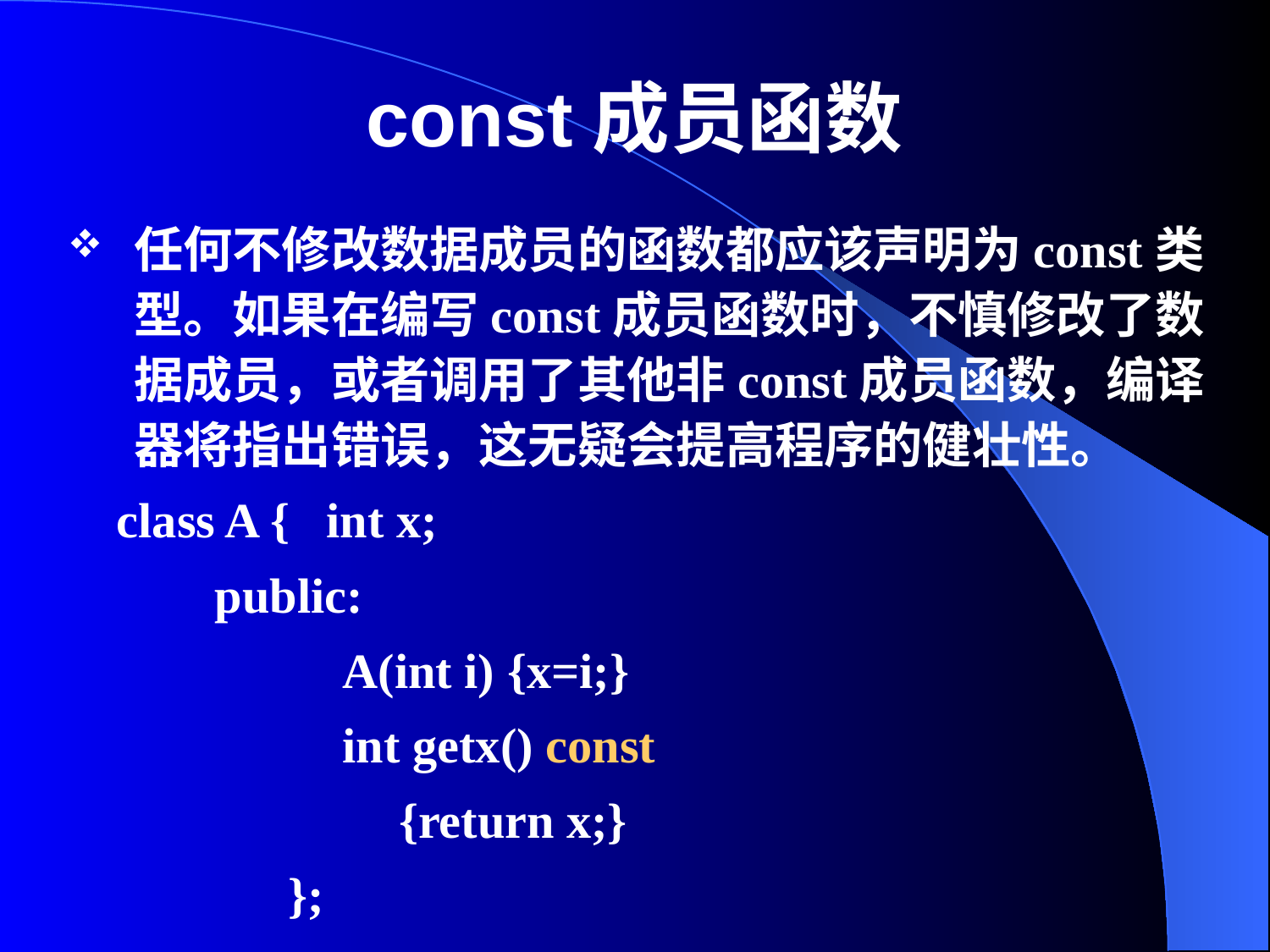

# const成员函数
任何不修改数据成员的函数都应该声明为const类型。如果在编写const成员函数时，不慎修改了数据成员，或者调用了其他非const成员函数，编译器将指出错误，这无疑会提高程序的健壮性。
    class A {   int x;
            public:
 	                 A(int i) {x=i;}
	                 int getx() const
                           {return x;}
                  };